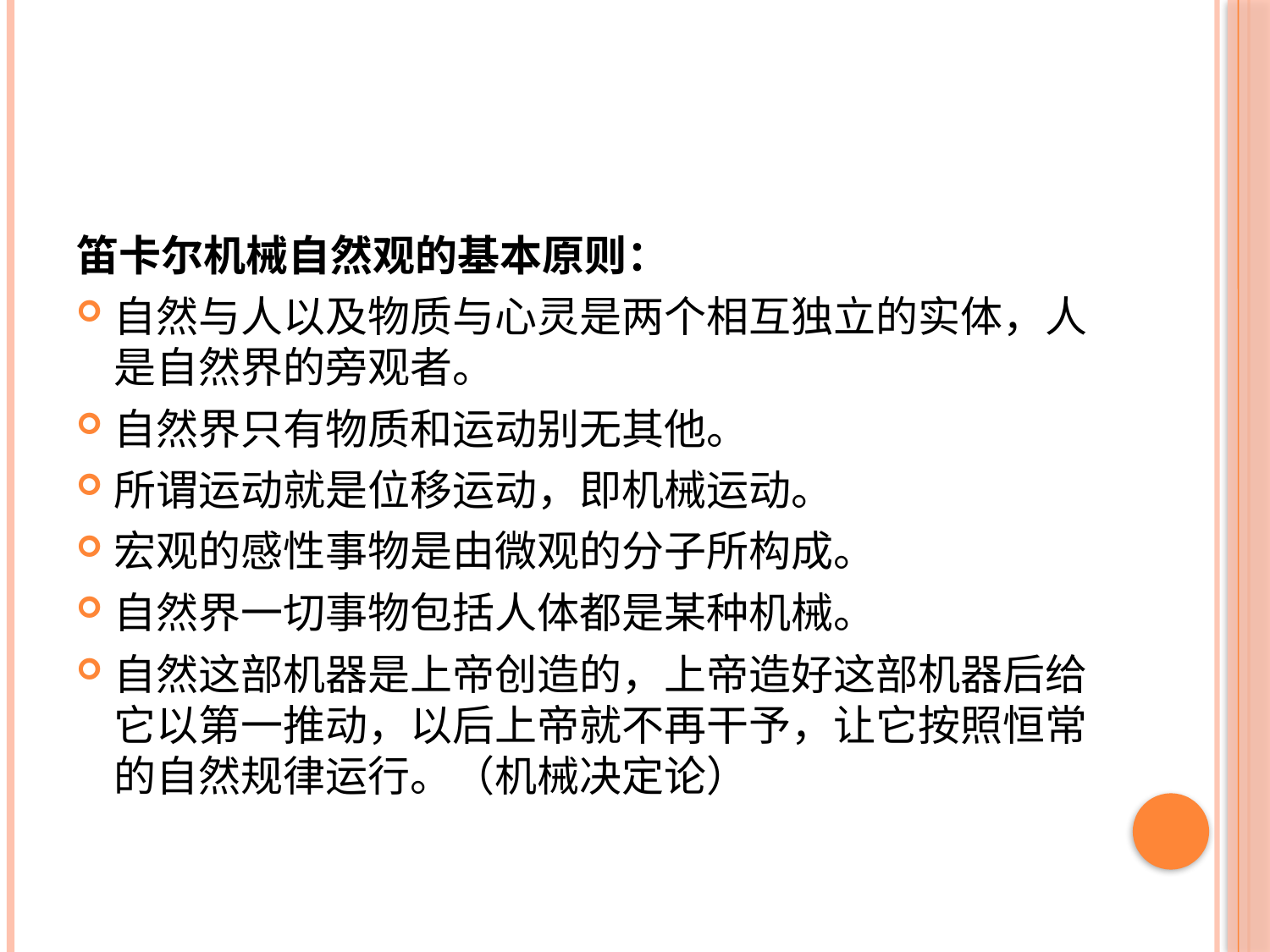

#
笛卡尔机械自然观的基本原则：
自然与人以及物质与心灵是两个相互独立的实体，人是自然界的旁观者。
自然界只有物质和运动别无其他。
所谓运动就是位移运动，即机械运动。
宏观的感性事物是由微观的分子所构成。
自然界一切事物包括人体都是某种机械。
自然这部机器是上帝创造的，上帝造好这部机器后给它以第一推动，以后上帝就不再干予，让它按照恒常的自然规律运行。（机械决定论）